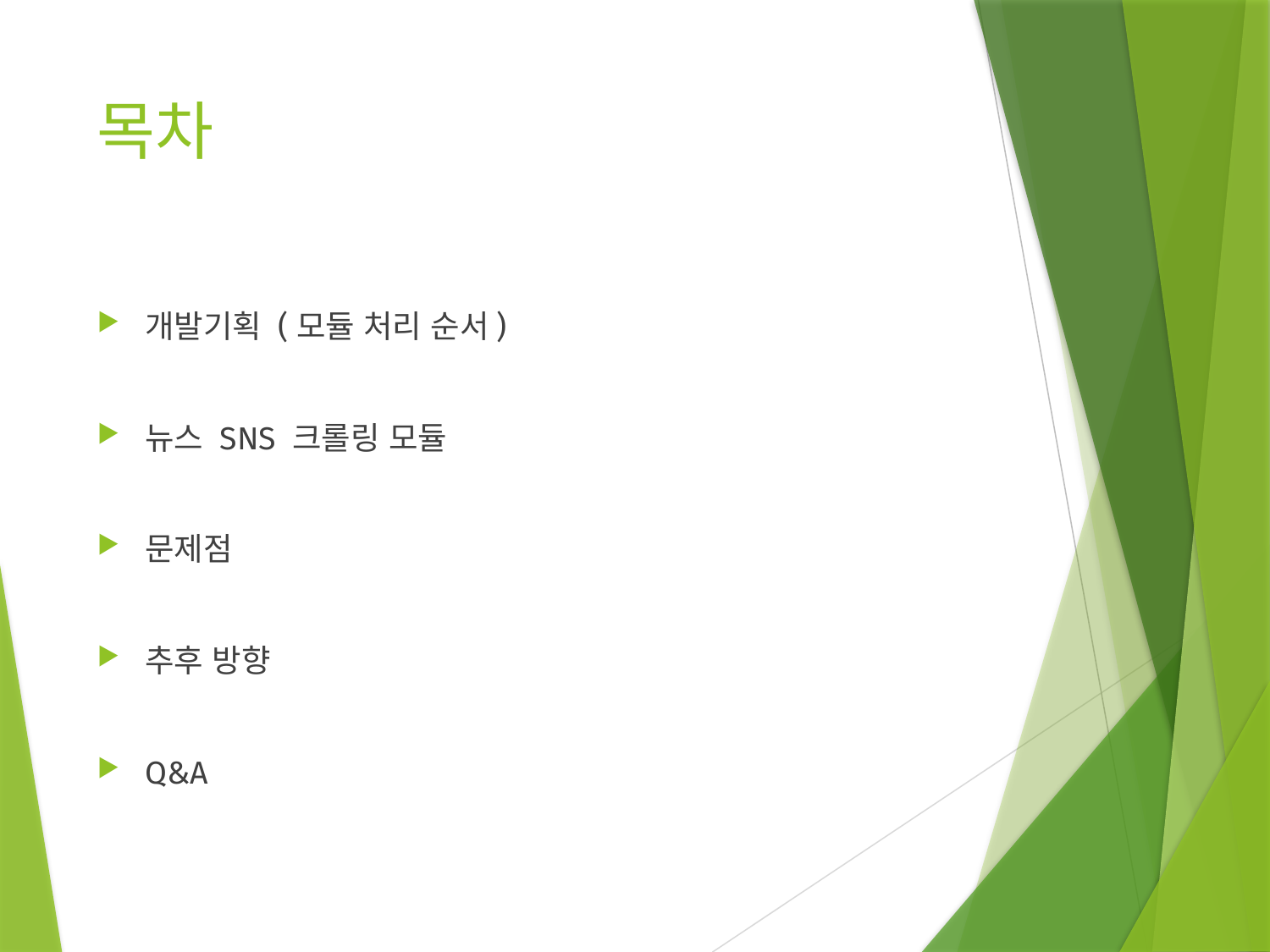

# 목차
개발기획 (모듈 처리 순서)

뉴스 SNS 크롤링 모듈

문제점

추후 방향

Q&A